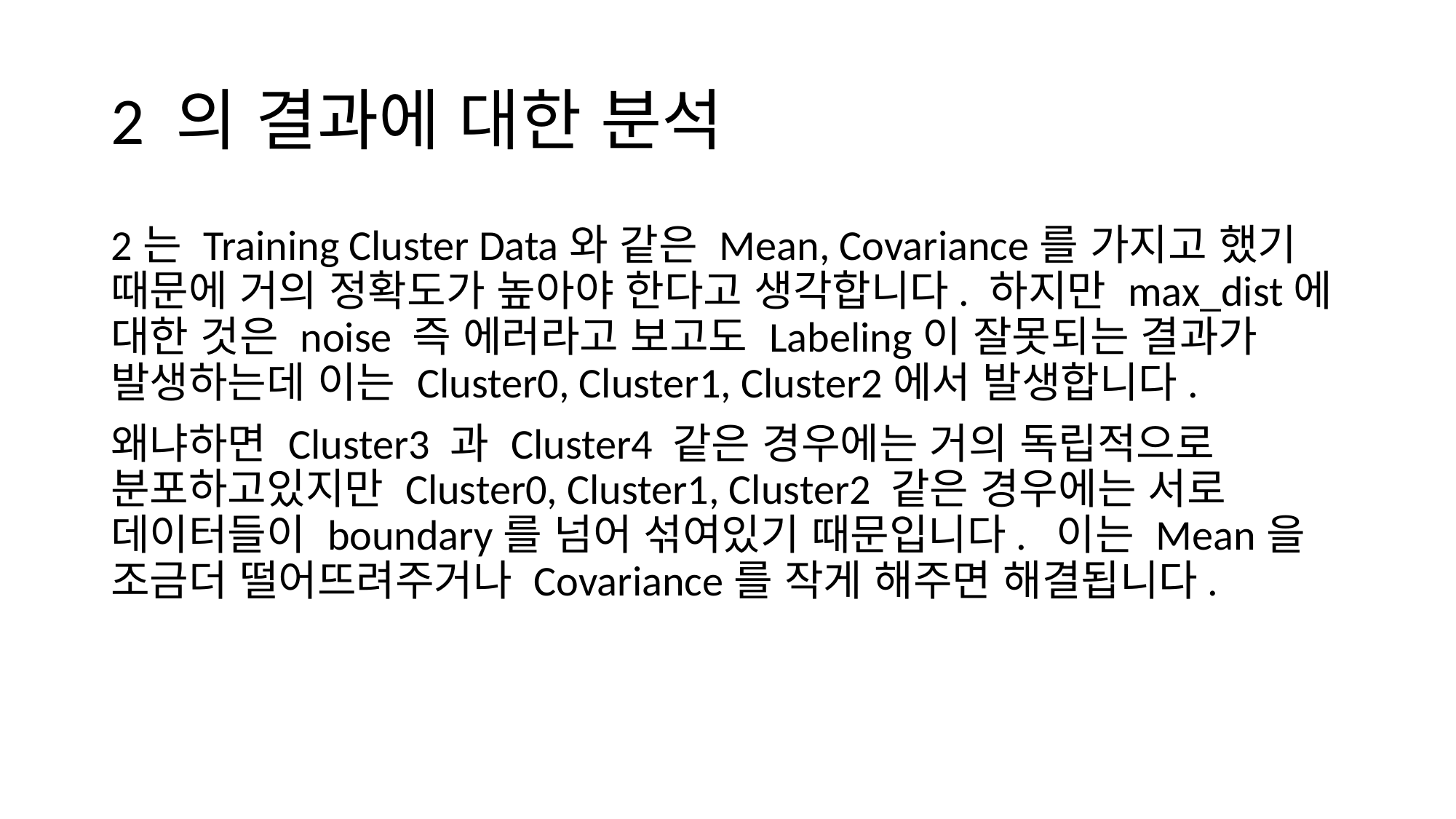

# 2 의 결과에 대한 분석
2는 Training Cluster Data와 같은 Mean, Covariance를 가지고 했기 때문에 거의 정확도가 높아야 한다고 생각합니다. 하지만 max_dist에 대한 것은 noise 즉 에러라고 보고도 Labeling이 잘못되는 결과가 발생하는데 이는 Cluster0, Cluster1, Cluster2에서 발생합니다.
왜냐하면 Cluster3 과 Cluster4 같은 경우에는 거의 독립적으로 분포하고있지만 Cluster0, Cluster1, Cluster2 같은 경우에는 서로 데이터들이 boundary를 넘어 섞여있기 때문입니다.  이는 Mean을 조금더 떨어뜨려주거나 Covariance를 작게 해주면 해결됩니다.